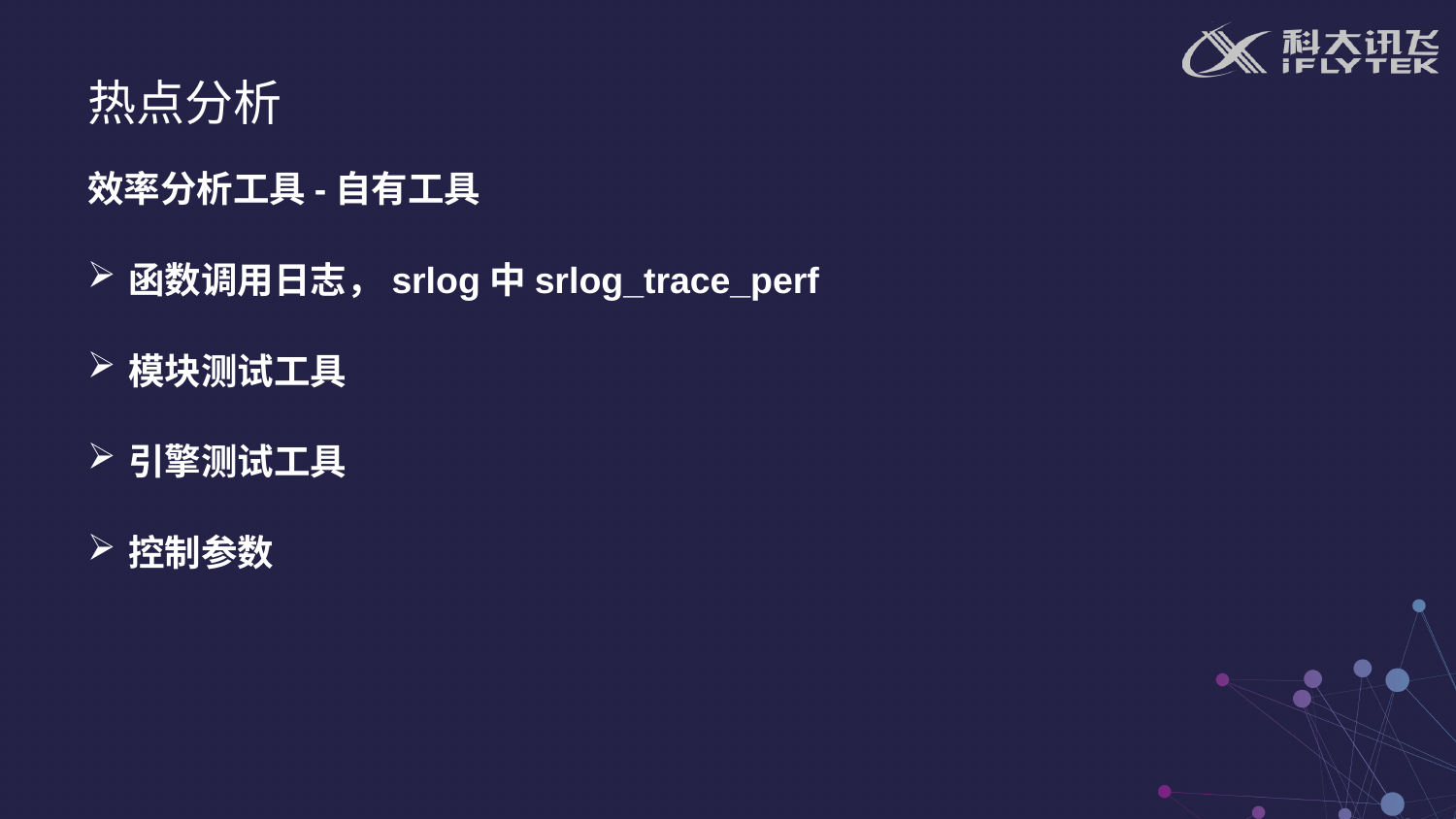

热点分析
效率分析工具-自有工具
函数调用日志，srlog中srlog_trace_perf
模块测试工具
引擎测试工具
控制参数